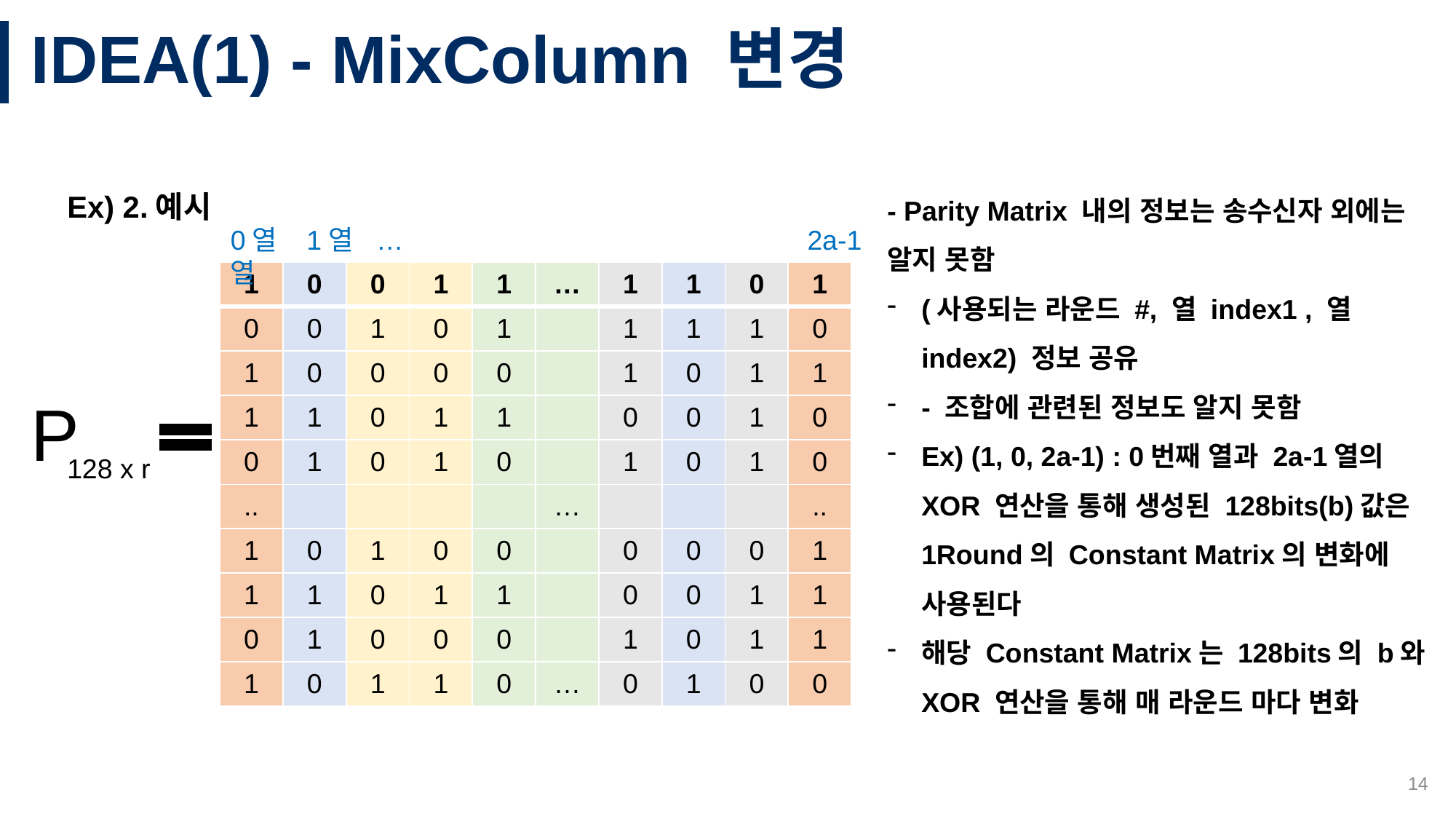

# IDEA(1) - MixColumn 변경
Ex) 2.예시
- Parity Matrix 내의 정보는 송수신자 외에는 알지 못함
(사용되는 라운드 #, 열 index1 , 열 index2) 정보 공유
- 조합에 관련된 정보도 알지 못함
Ex) (1, 0, 2a-1) : 0번째 열과 2a-1열의 XOR 연산을 통해 생성된 128bits(b)값은 1Round의 Constant Matrix의 변화에 사용된다
해당 Constant Matrix는 128bits의 b와 XOR 연산을 통해 매 라운드 마다 변화
0열   1열   …                                                    2a-1열
| 1 | 0 | 0 | 1 | 1 | … | 1 | 1 | 0 | 1 |
| --- | --- | --- | --- | --- | --- | --- | --- | --- | --- |
| 0 | 0 | 1 | 0 | 1 |  | 1 | 1 | 1 | 0 |
| 1 | 0 | 0 | 0 | 0 |  | 1 | 0 | 1 | 1 |
| 1 | 1 | 0 | 1 | 1 |  | 0 | 0 | 1 | 0 |
| 0 | 1 | 0 | 1 | 0 |  | 1 | 0 | 1 | 0 |
| .. |  |  |  |  | … |  |  |  | .. |
| 1 | 0 | 1 | 0 | 0 |  | 0 | 0 | 0 | 1 |
| 1 | 1 | 0 | 1 | 1 |  | 0 | 0 | 1 | 1 |
| 0 | 1 | 0 | 0 | 0 |  | 1 | 0 | 1 | 1 |
| 1 | 0 | 1 | 1 | 0 | … | 0 | 1 | 0 | 0 |
P

128 x r
14